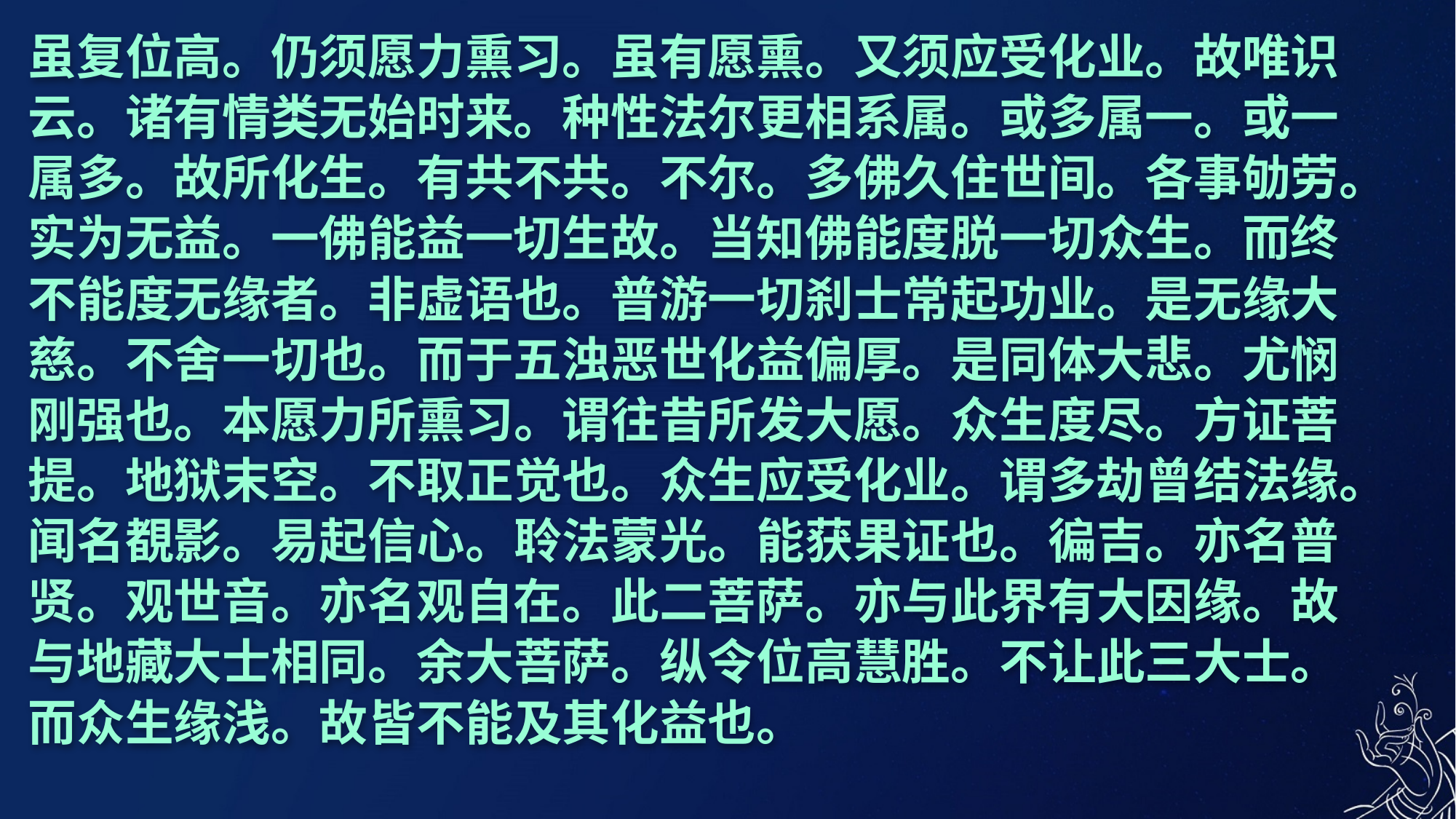

虽复位高。仍须愿力熏习。虽有愿熏。又须应受化业。故唯识云。诸有情类无始时来。种性法尔更相系属。或多属一。或一属多。故所化生。有共不共。不尔。多佛久住世间。各事劬劳。实为无益。一佛能益一切生故。当知佛能度脱一切众生。而终不能度无缘者。非虚语也。普游一切刹士常起功业。是无缘大慈。不舍一切也。而于五浊恶世化益偏厚。是同体大悲。尤悯刚强也。本愿力所熏习。谓往昔所发大愿。众生度尽。方证菩提。地狱末空。不取正觉也。众生应受化业。谓多劫曾结法缘。闻名覩影。易起信心。聆法蒙光。能获果证也。徧吉。亦名普贤。观世音。亦名观自在。此二菩萨。亦与此界有大因缘。故与地藏大士相同。余大菩萨。纵令位高慧胜。不让此三大士。而众生缘浅。故皆不能及其化益也。